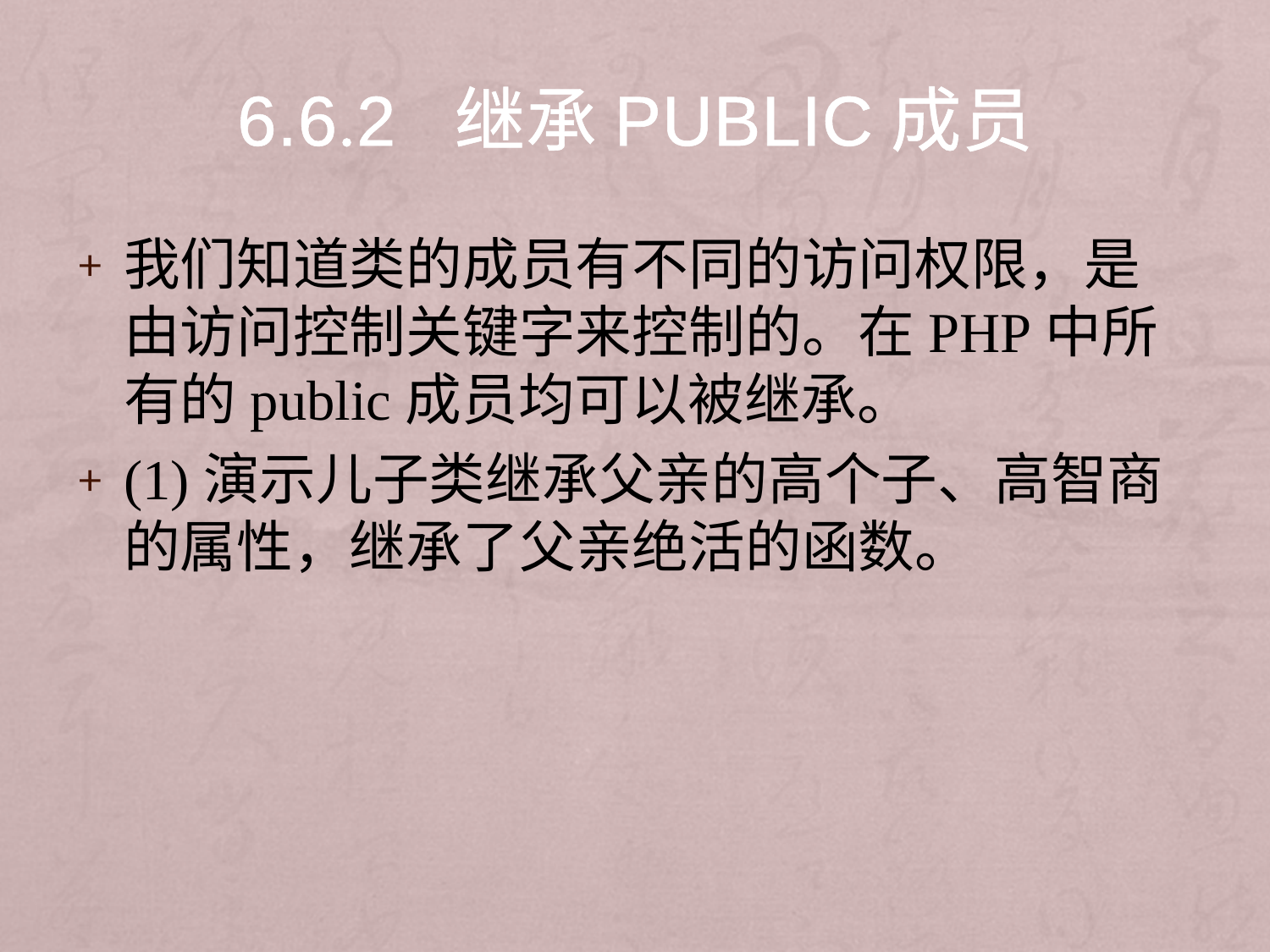

# 6.6.2  继承public成员
我们知道类的成员有不同的访问权限，是由访问控制关键字来控制的。在PHP中所有的public成员均可以被继承。
(1)演示儿子类继承父亲的高个子、高智商的属性，继承了父亲绝活的函数。